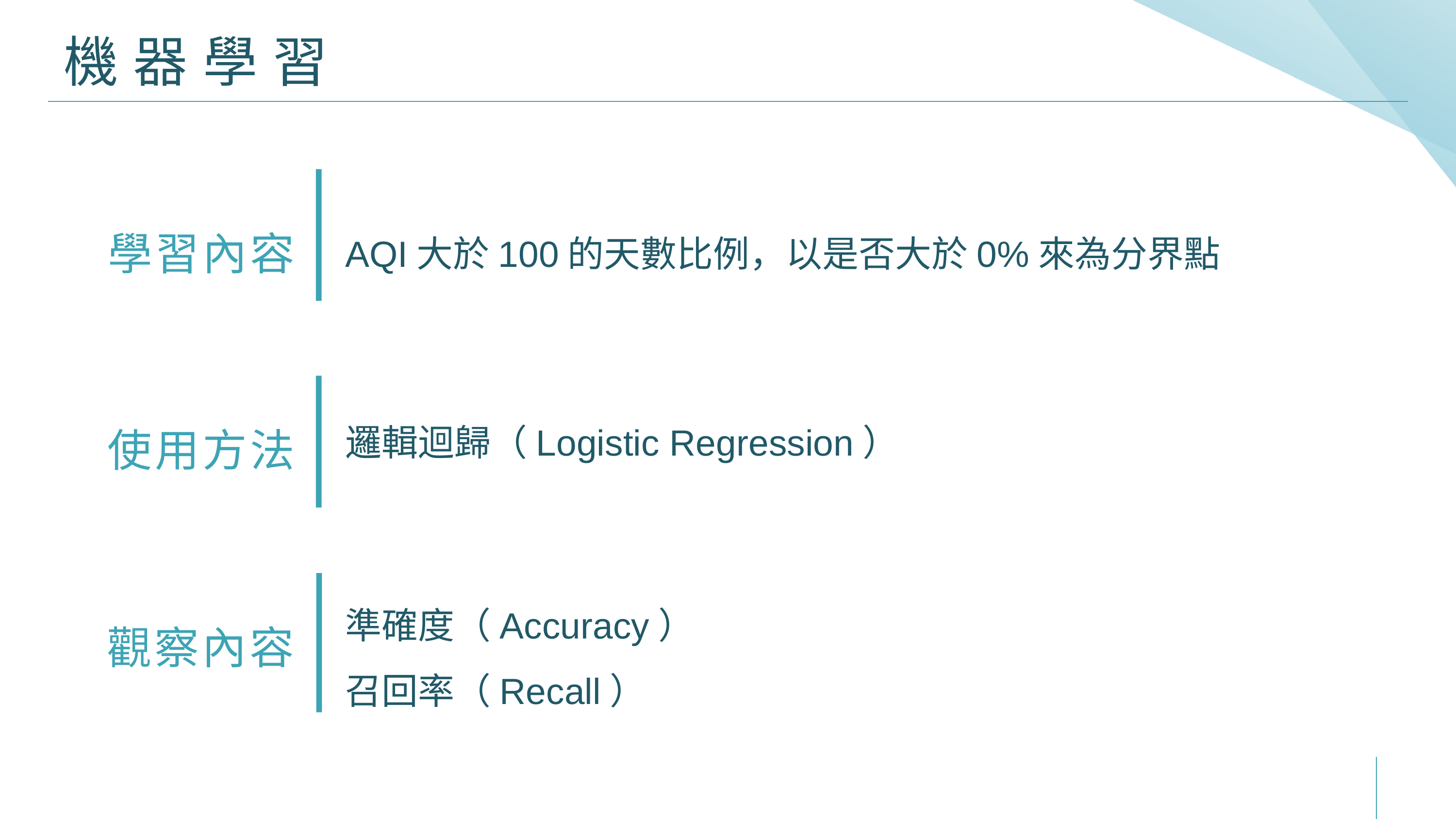

# 機器學習

AQI大於100的天數比例，以是否大於0%來為分界點
學習內容

使用方法
邏輯迴歸（Logistic Regression）

準確度（Accuracy）
召回率（Recall）
觀察內容